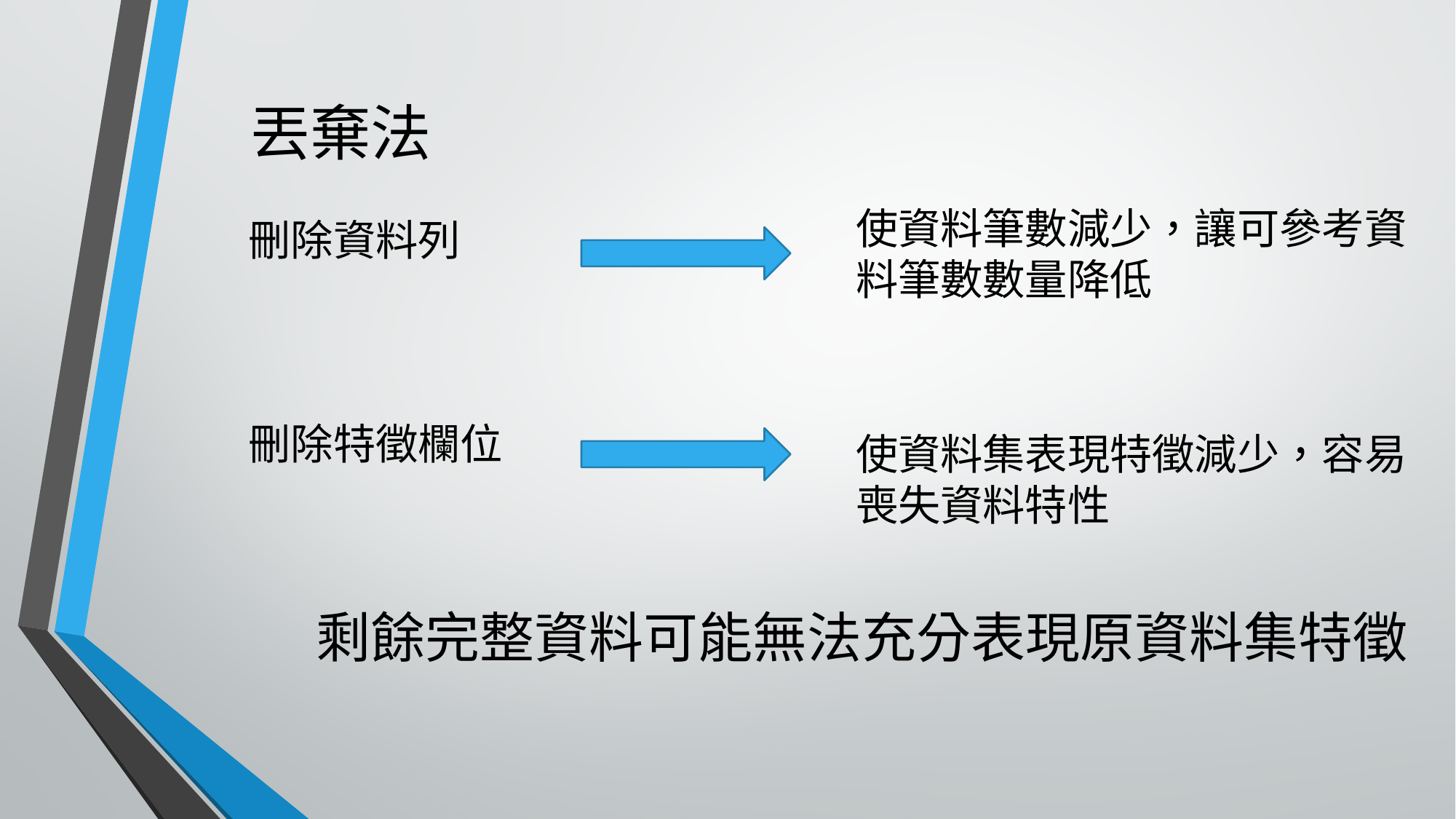

丟棄法
使資料筆數減少，讓可參考資料筆數數量降低
刪除資料列

刪除特徵欄位

使資料集表現特徵減少，容易喪失資料特性

剩餘完整資料可能無法充分表現原資料集特徵